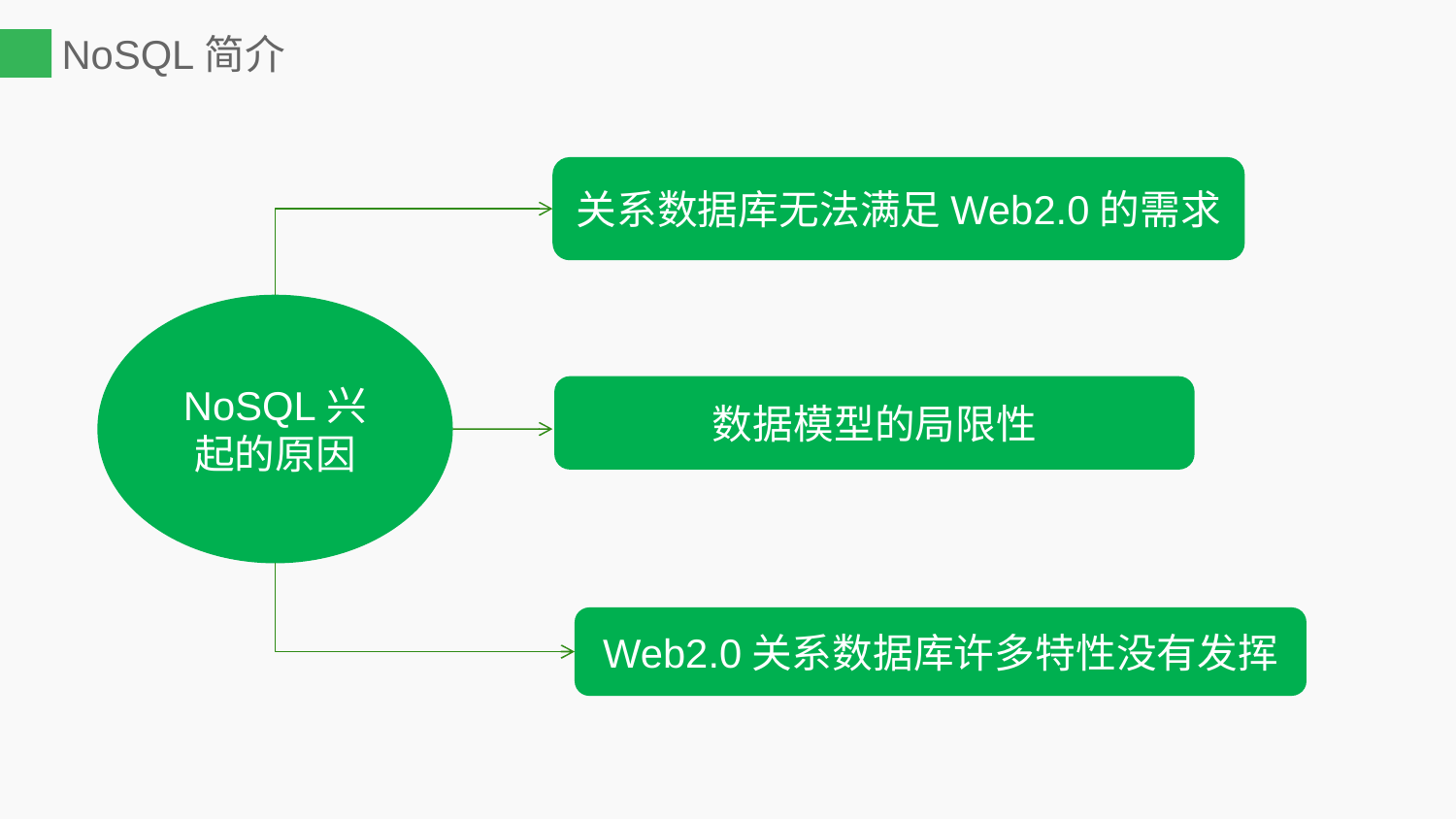

# NoSQL简介
关系数据库无法满足Web2.0的需求
NoSQL兴起的原因
数据模型的局限性
Web2.0关系数据库许多特性没有发挥